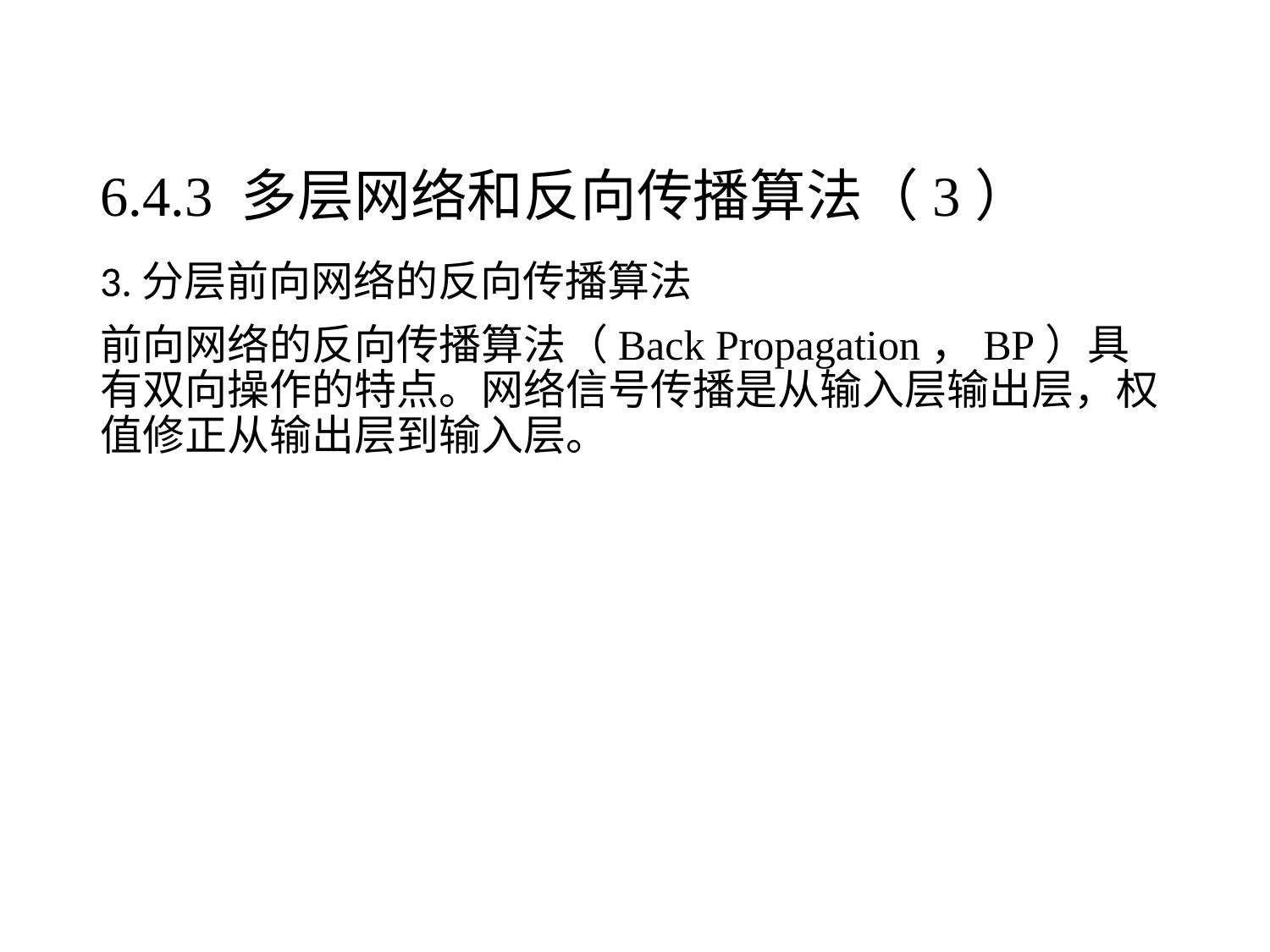

# 6.4.3 多层网络和反向传播算法（3）
3.分层前向网络的反向传播算法
前向网络的反向传播算法（Back Propagation，BP）具有双向操作的特点。网络信号传播是从输入层输出层，权值修正从输出层到输入层。